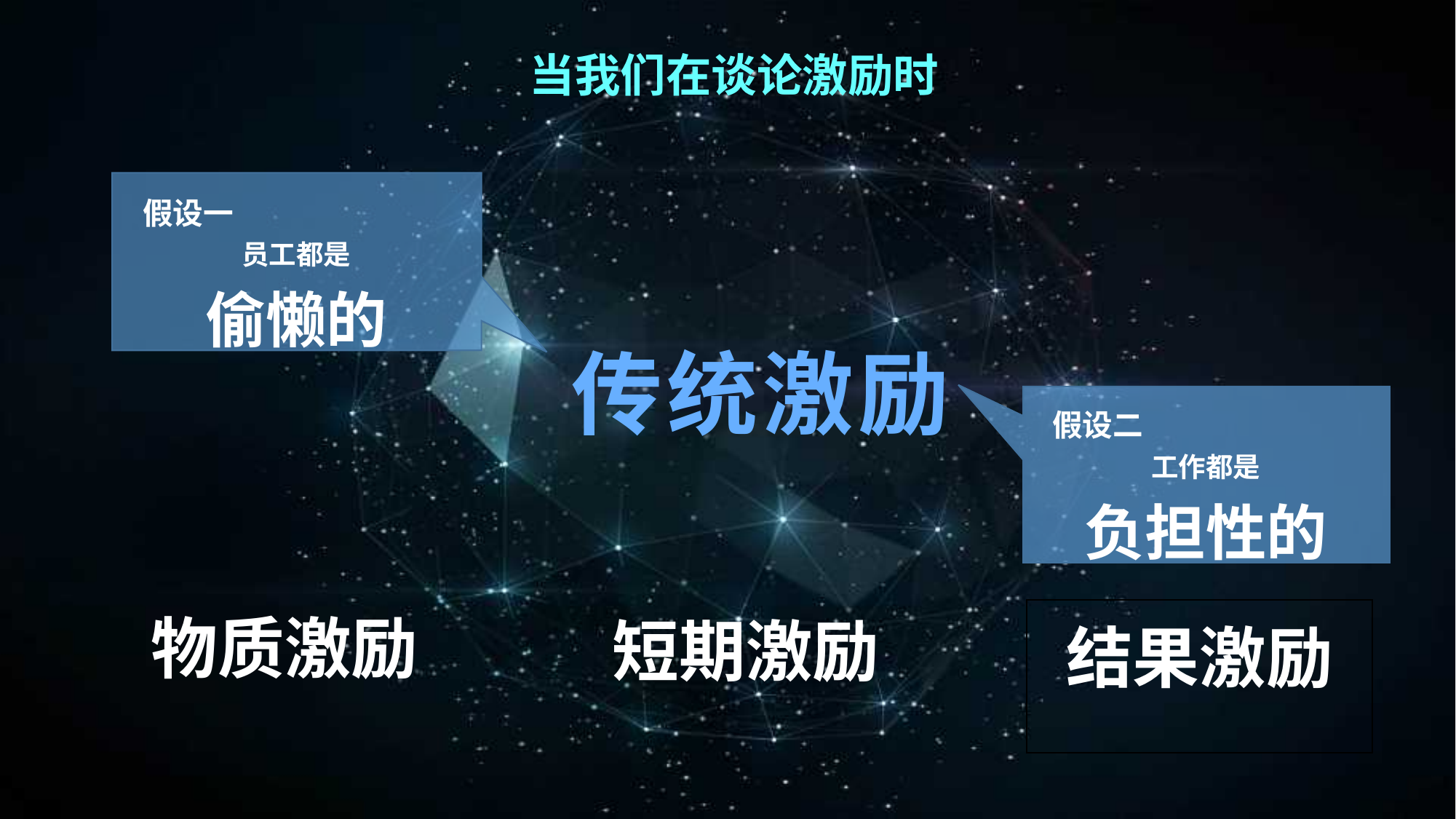

| 当我们在谈论激励时 |
| --- |

| 假设一 员工都是 偷懒的 |
| --- |
| 传统激励 |
| --- |

| 假设二 工作都是 负担性的 |
| --- |
| 物质激励 |
| --- |
| 短期激励 |
| --- |
| 结果激励 |
| --- |